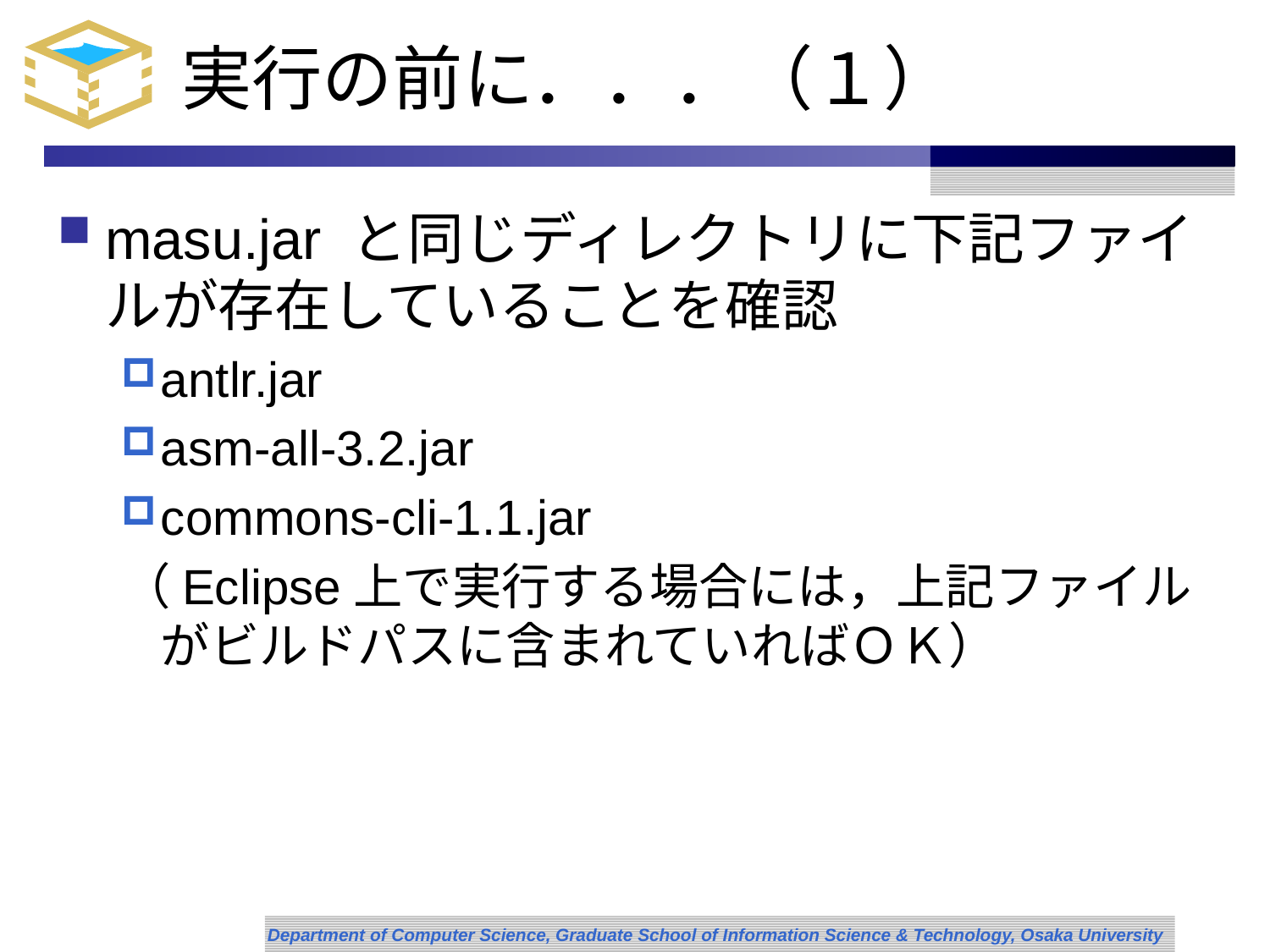

# 実行の前に．．．（１）
masu.jar と同じディレクトリに下記ファイルが存在していることを確認
antlr.jar
asm-all-3.2.jar
commons-cli-1.1.jar
（Eclipse上で実行する場合には，上記ファイルがビルドパスに含まれていればＯＫ）